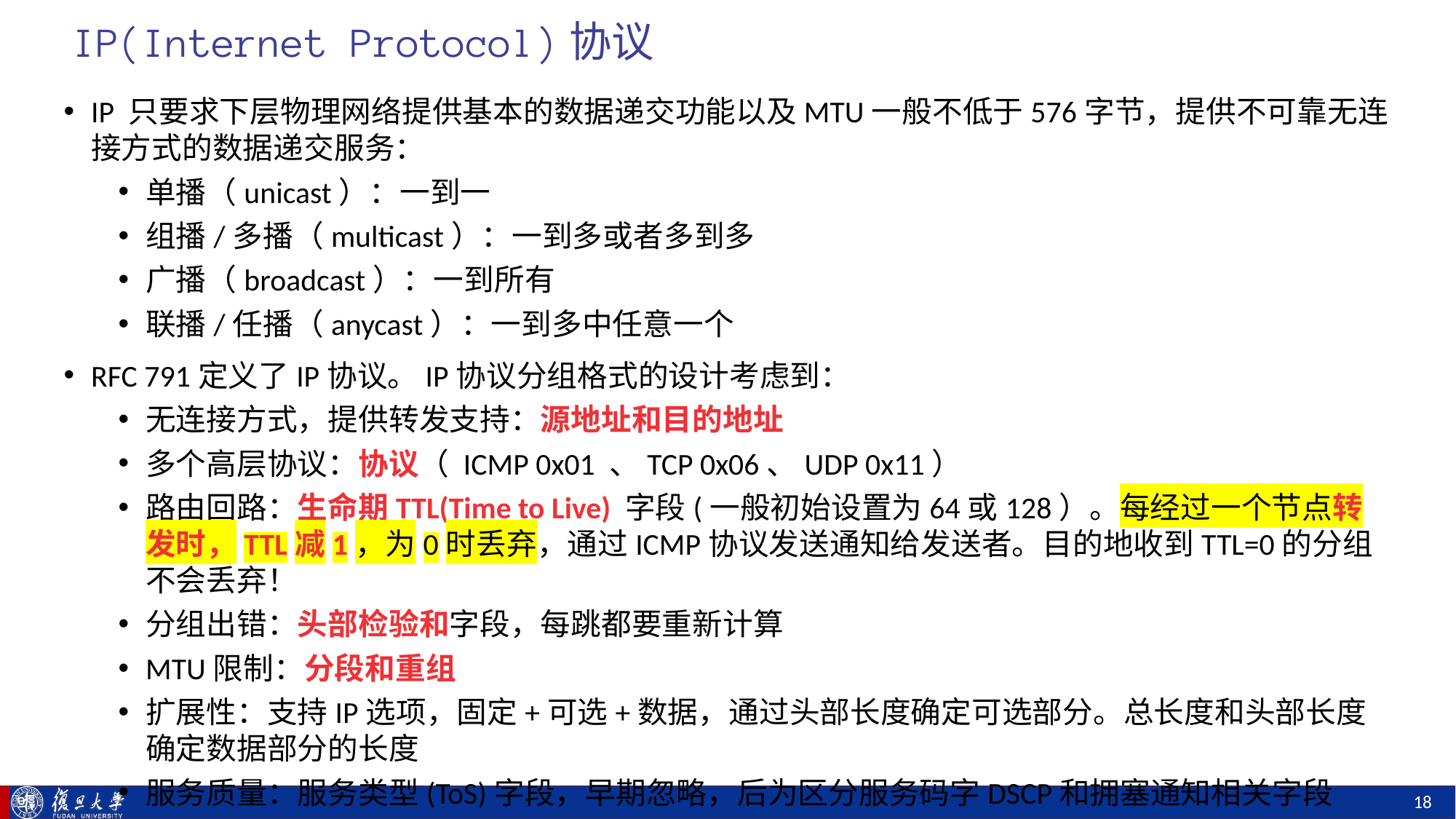

# IP(Internet Protocol)协议
IP 只要求下层物理网络提供基本的数据递交功能以及MTU一般不低于576字节，提供不可靠无连接方式的数据递交服务：
单播（unicast）：一到一
组播/多播（multicast）：一到多或者多到多
广播（broadcast）：一到所有
联播/任播（anycast）：一到多中任意一个
RFC 791定义了IP协议。IP协议分组格式的设计考虑到：
无连接方式，提供转发支持：源地址和目的地址
多个高层协议：协议（ ICMP 0x01 、TCP 0x06、UDP 0x11）
路由回路：生命期TTL(Time to Live) 字段(一般初始设置为64或128）。每经过一个节点转发时，TTL减1，为0时丢弃，通过ICMP协议发送通知给发送者。目的地收到TTL=0的分组不会丢弃！
分组出错：头部检验和字段，每跳都要重新计算
MTU限制：分段和重组
扩展性：支持IP选项，固定+可选+数据，通过头部长度确定可选部分。总长度和头部长度确定数据部分的长度
服务质量：服务类型(ToS)字段，早期忽略，后为区分服务码字DSCP和拥塞通知相关字段